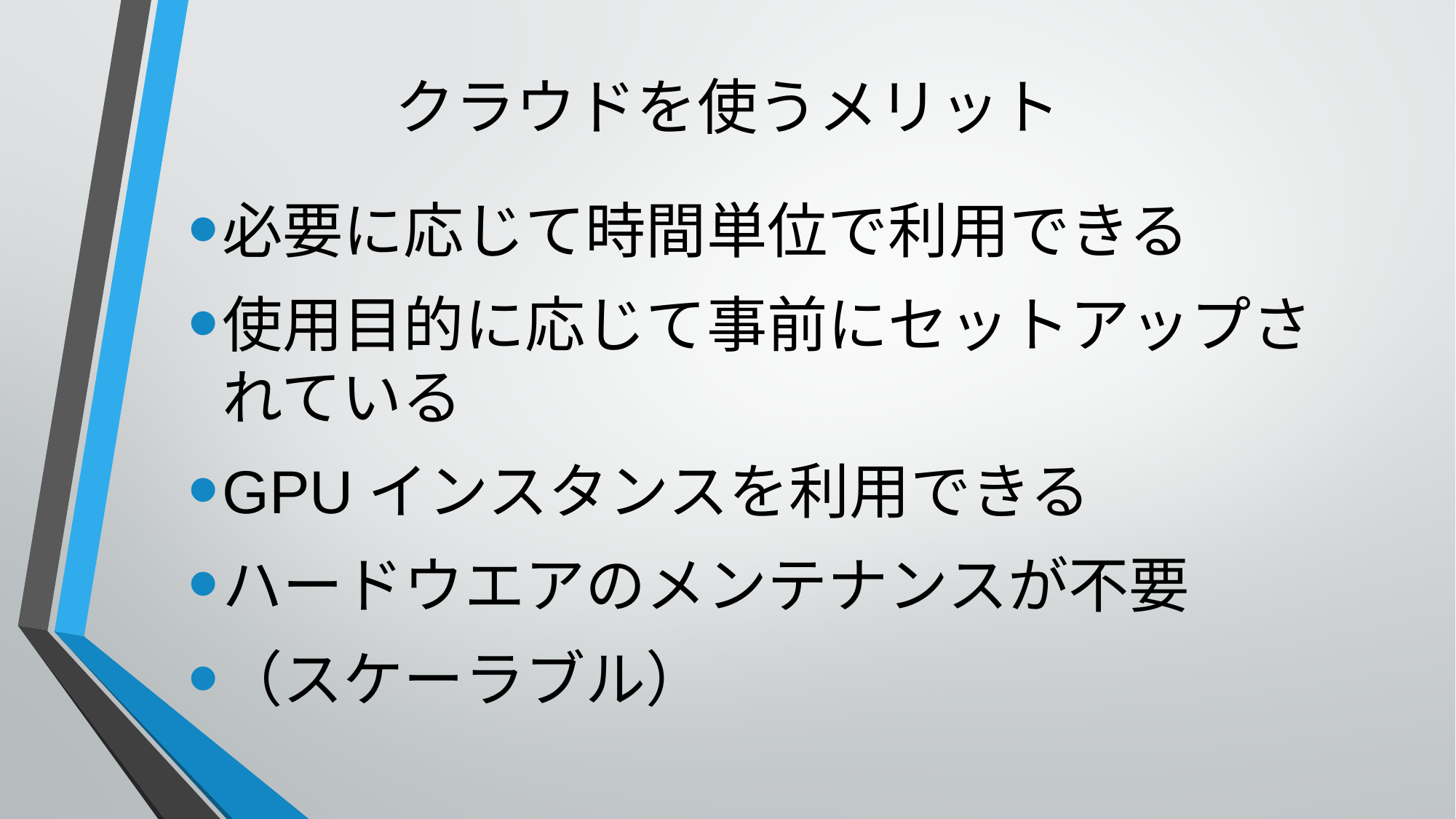

# クラウドを使うメリット
必要に応じて時間単位で利用できる
使用目的に応じて事前にセットアップされている
GPUインスタンスを利用できる
ハードウエアのメンテナンスが不要
（スケーラブル）